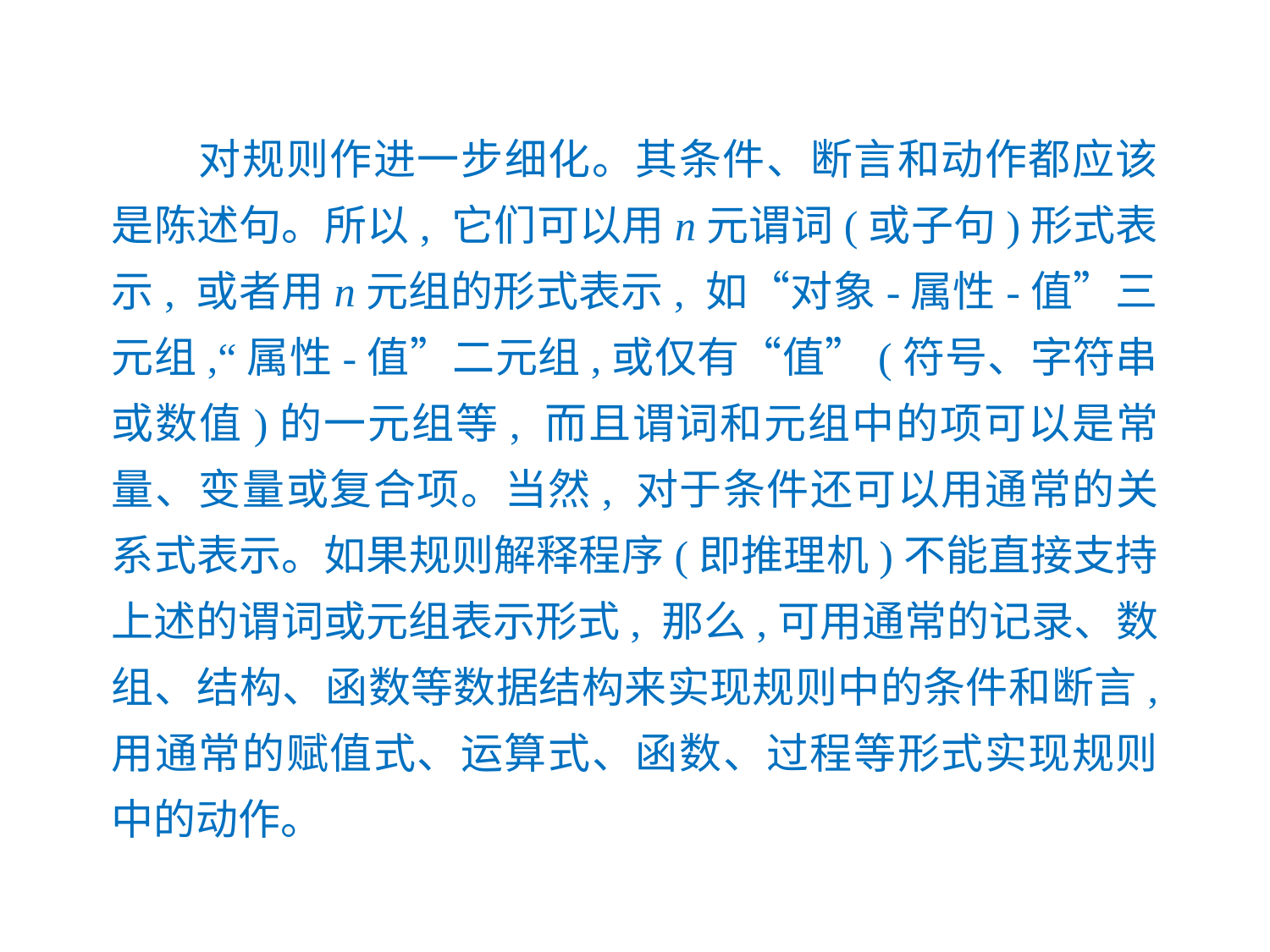

对规则作进一步细化。其条件、断言和动作都应该是陈述句。所以, 它们可以用n元谓词(或子句)形式表示, 或者用n元组的形式表示, 如“对象-属性-值”三元组,“属性-值”二元组,或仅有“值”(符号、字符串或数值)的一元组等, 而且谓词和元组中的项可以是常量、变量或复合项。当然, 对于条件还可以用通常的关系式表示。如果规则解释程序(即推理机)不能直接支持上述的谓词或元组表示形式, 那么,可用通常的记录、数组、结构、函数等数据结构来实现规则中的条件和断言, 用通常的赋值式、运算式、函数、过程等形式实现规则中的动作。